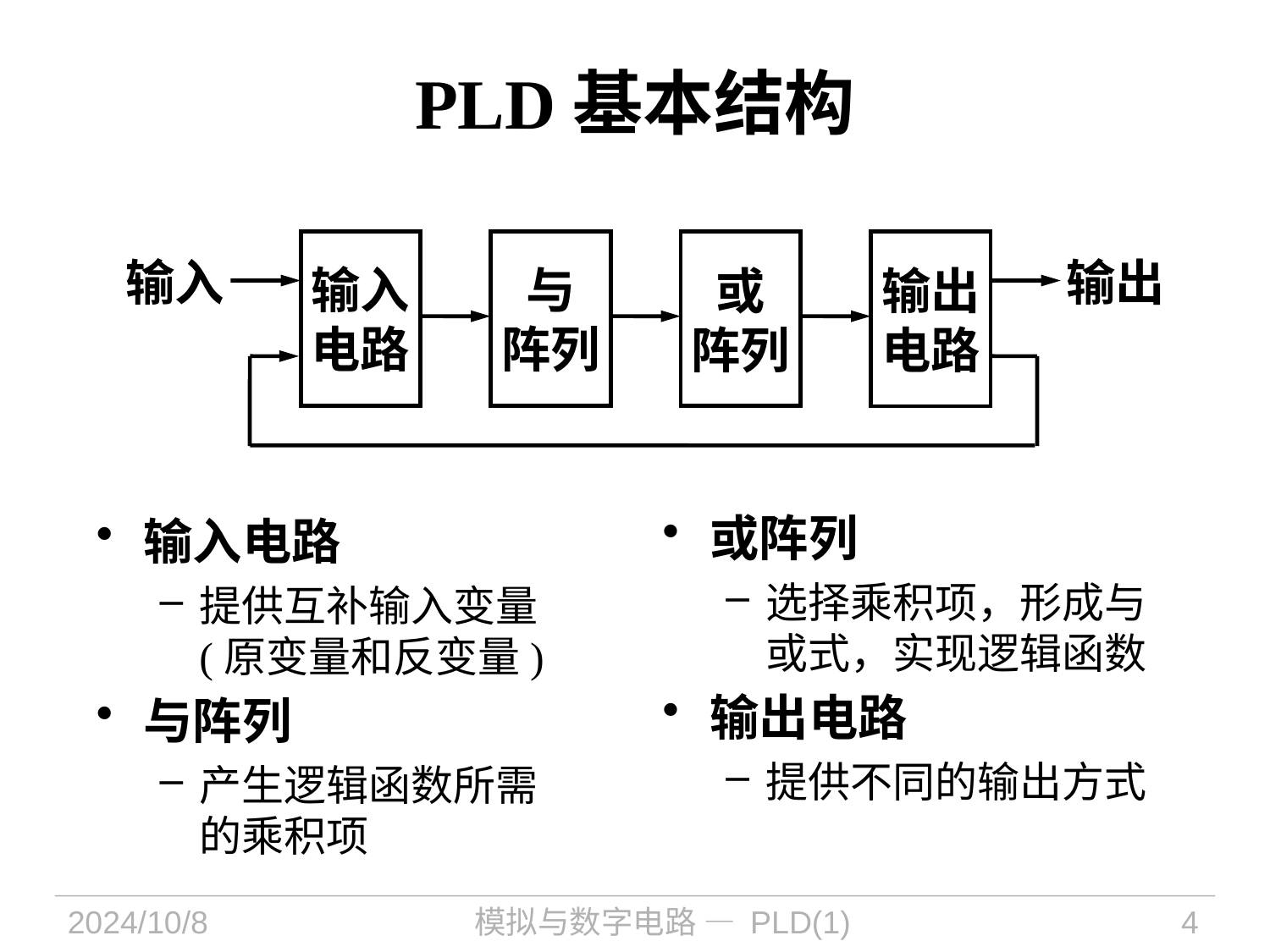

# PLD基本结构
输入
电路
与
阵列
输出
电路
或
阵列
输入
输出

或阵列
选择乘积项，形成与或式，实现逻辑函数
输出电路
提供不同的输出方式
输入电路
提供互补输入变量(原变量和反变量)
与阵列
产生逻辑函数所需的乘积项
2024/10/8
模拟与数字电路 — PLD(1)
4